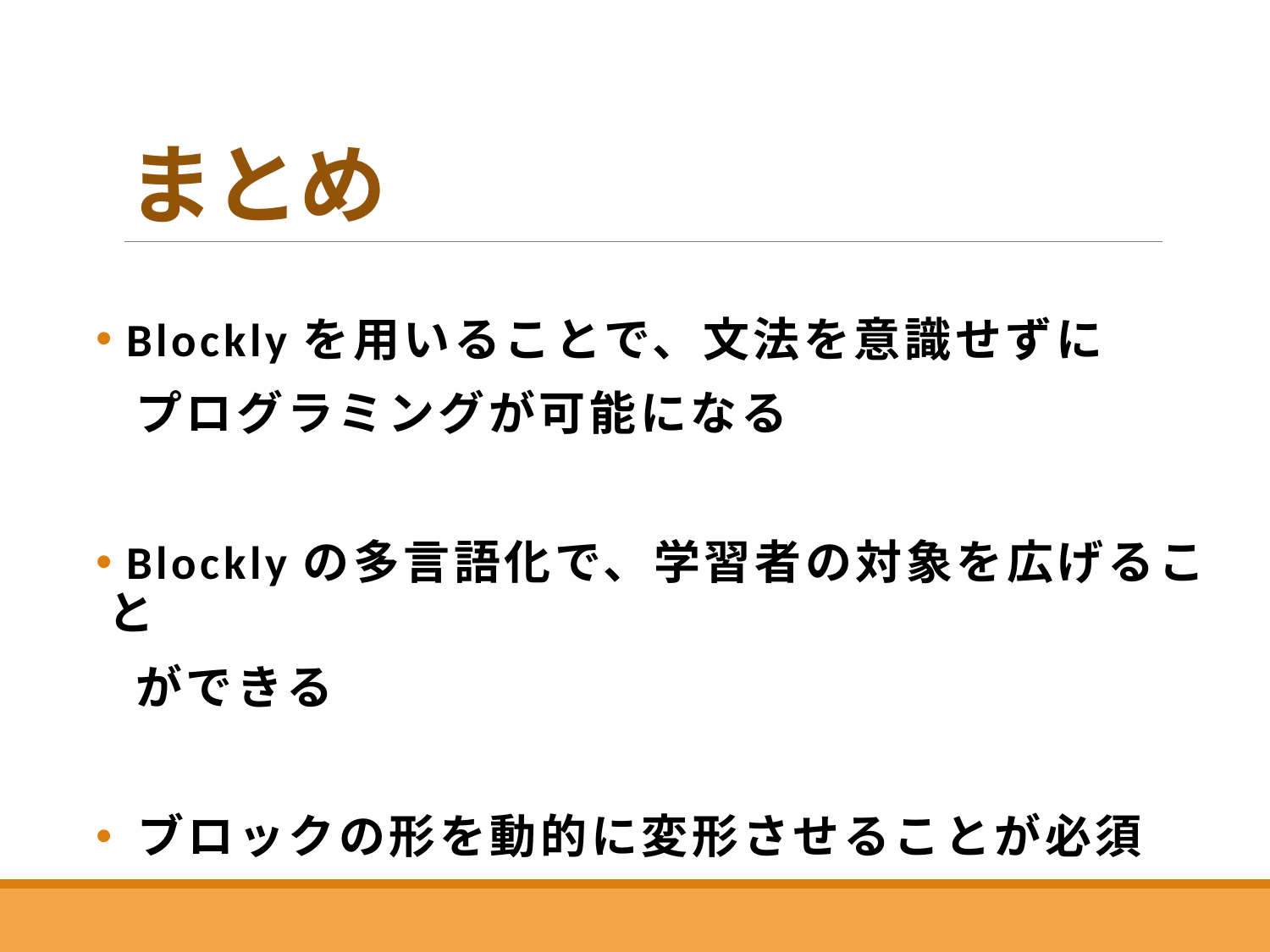

# まとめ
 Blocklyを用いることで、文法を意識せずに
  プログラミングが可能になる

 Blocklyの多言語化で、学習者の対象を広げること
  ができる

 ブロックの形を動的に変形させることが必須